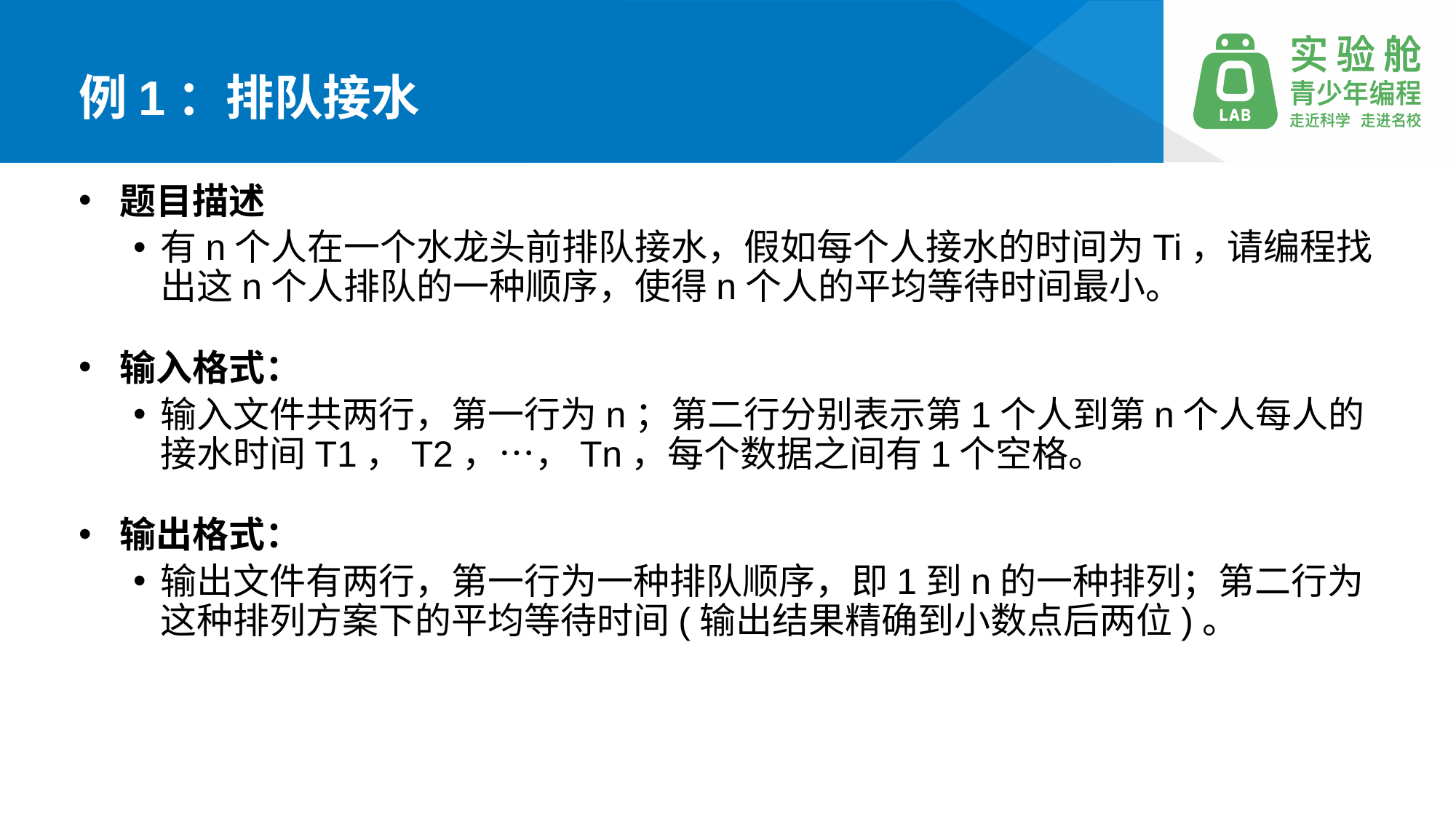

例1：排队接水
题目描述
有n个人在一个水龙头前排队接水，假如每个人接水的时间为Ti，请编程找出这n个人排队的一种顺序，使得n个人的平均等待时间最小。
输入格式：
输入文件共两行，第一行为n；第二行分别表示第1个人到第n个人每人的接水时间T1，T2，…，Tn，每个数据之间有1个空格。
输出格式：
输出文件有两行，第一行为一种排队顺序，即1到n的一种排列；第二行为这种排列方案下的平均等待时间(输出结果精确到小数点后两位)。